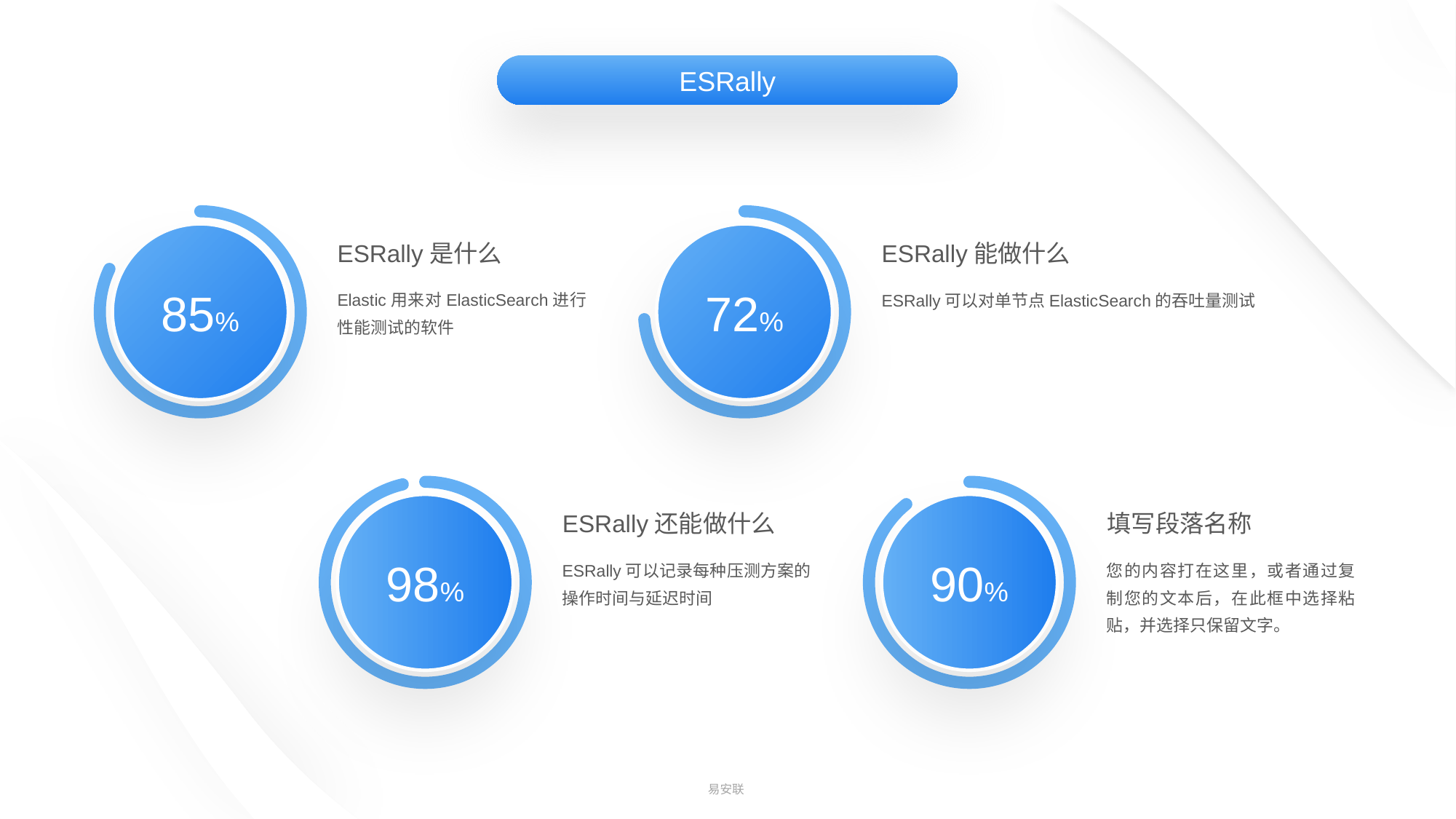

ESRally

ESRally是什么
ESRally能做什么
85%
Elastic用来对ElasticSearch进行性能测试的软件
72%
ESRally可以对单节点ElasticSearch的吞吐量测试

填写段落名称
ESRally还能做什么
98%
ESRally可以记录每种压测方案的操作时间与延迟时间
90%
您的内容打在这里，或者通过复制您的文本后，在此框中选择粘贴，并选择只保留文字。